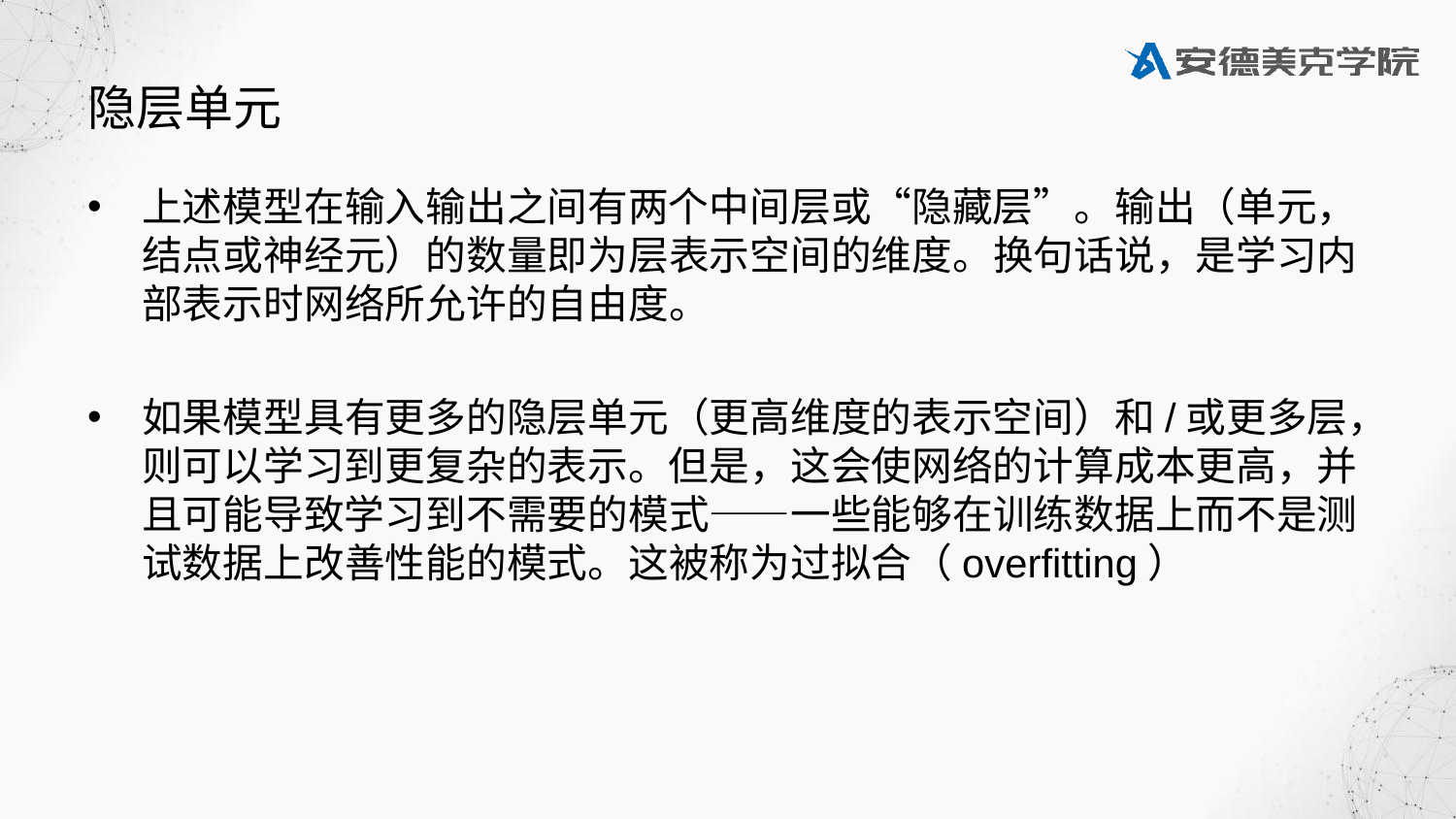

# 隐层单元
上述模型在输入输出之间有两个中间层或“隐藏层”。输出（单元，结点或神经元）的数量即为层表示空间的维度。换句话说，是学习内部表示时网络所允许的自由度。

如果模型具有更多的隐层单元（更高维度的表示空间）和/或更多层，则可以学习到更复杂的表示。但是，这会使网络的计算成本更高，并且可能导致学习到不需要的模式——一些能够在训练数据上而不是测试数据上改善性能的模式。这被称为过拟合（overfitting）